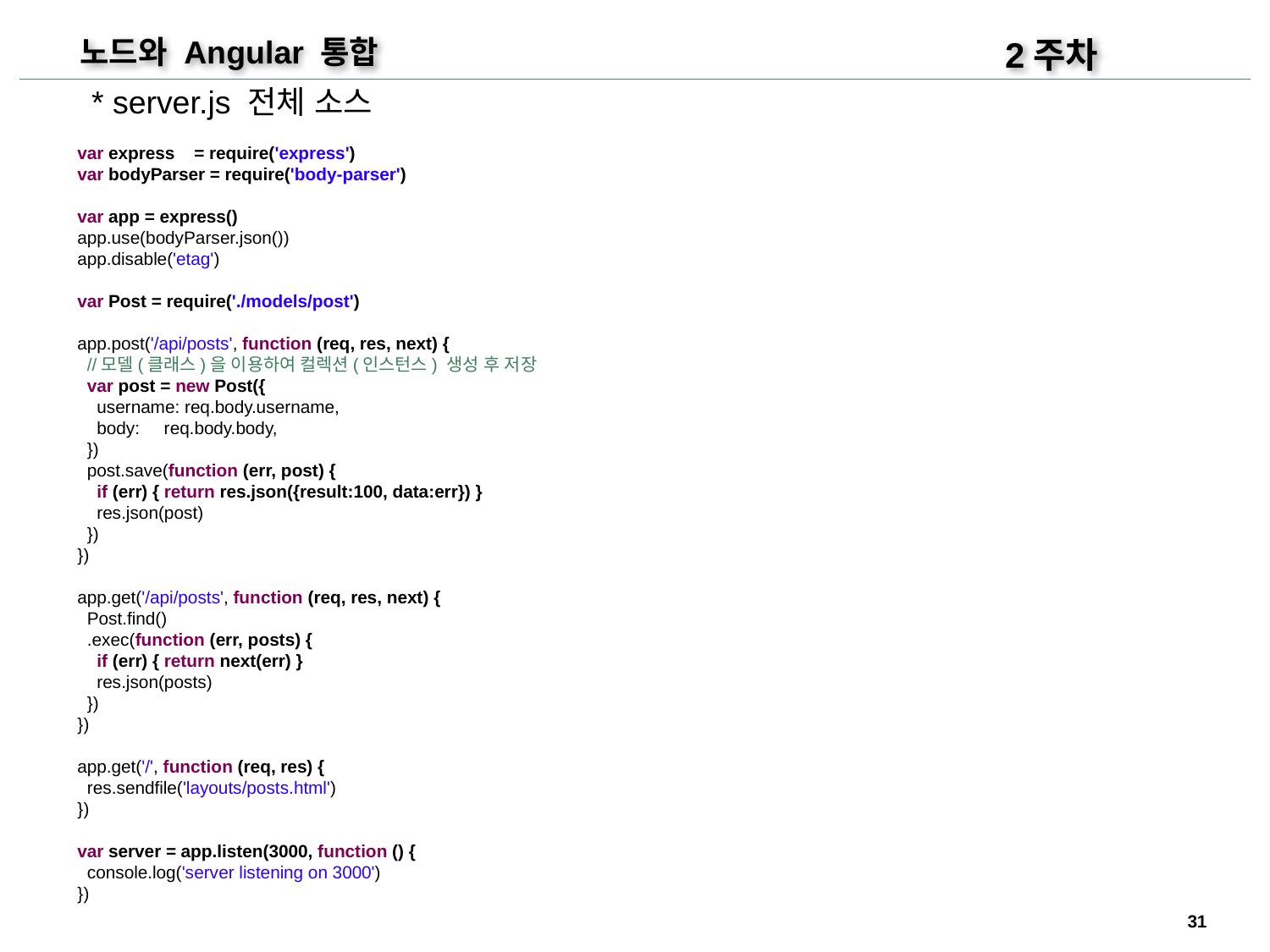

2주차
노드와 Angular 통합
* server.js 전체 소스
var express    = require('express')
var bodyParser = require('body-parser')

var app = express()
app.use(bodyParser.json())
app.disable('etag')

var Post = require('./models/post')

app.post('/api/posts', function (req, res, next) {
  //모델(클래스)을 이용하여 컬렉션(인스턴스) 생성 후 저장
  var post = new Post({
    username: req.body.username,
    body:     req.body.body,
  })
  post.save(function (err, post) {
    if (err) { return res.json({result:100, data:err}) }
    res.json(post)
  })
})

app.get('/api/posts', function (req, res, next) {
  Post.find()
  .exec(function (err, posts) {
    if (err) { return next(err) }
    res.json(posts)
  })
})

app.get('/', function (req, res) {
  res.sendfile('layouts/posts.html')
})

var server = app.listen(3000, function () {
  console.log('server listening on 3000')
})